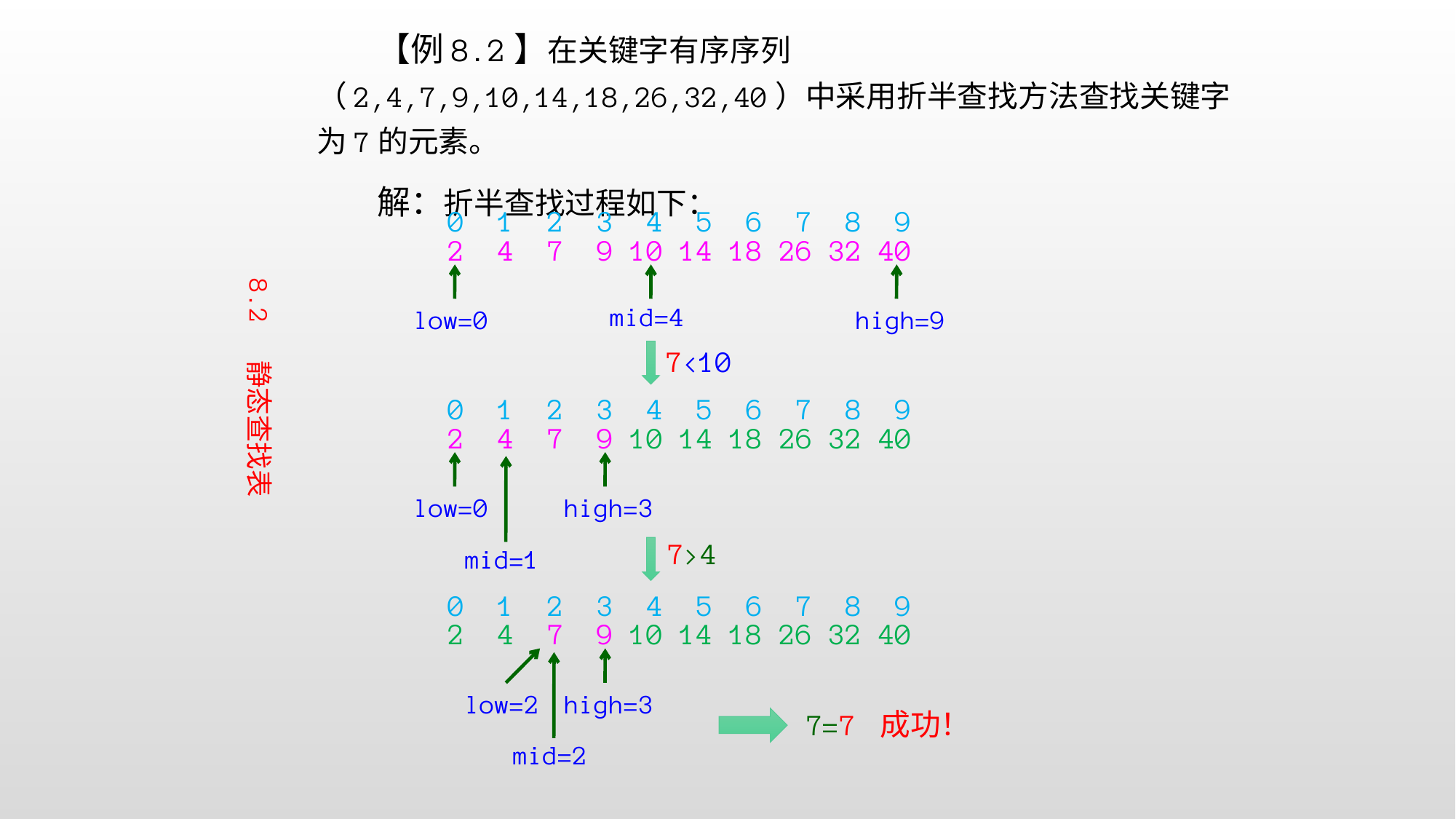

【例8.2】在关键字有序序列（2,4,7,9,10,14,18,26,32,40）中采用折半查找方法查找关键字为7的元素。
　　解：折半查找过程如下：
0  1  2  3  4  5  6  7  8  9
2  4  7  9 10 14 18 26 32 40
low=0
high=9
8.2  静态查找表
mid=4
7<10

0  1  2  3  4  5  6  7  8  9
2  4  7  9 10 14 18 26 32 40
low=0
high=3
mid=1
7>4

2  4  7  9 10 14 18 26 32 40
low=2
high=3
0  1  2  3  4  5  6  7  8  9
7=7 成功！

mid=2